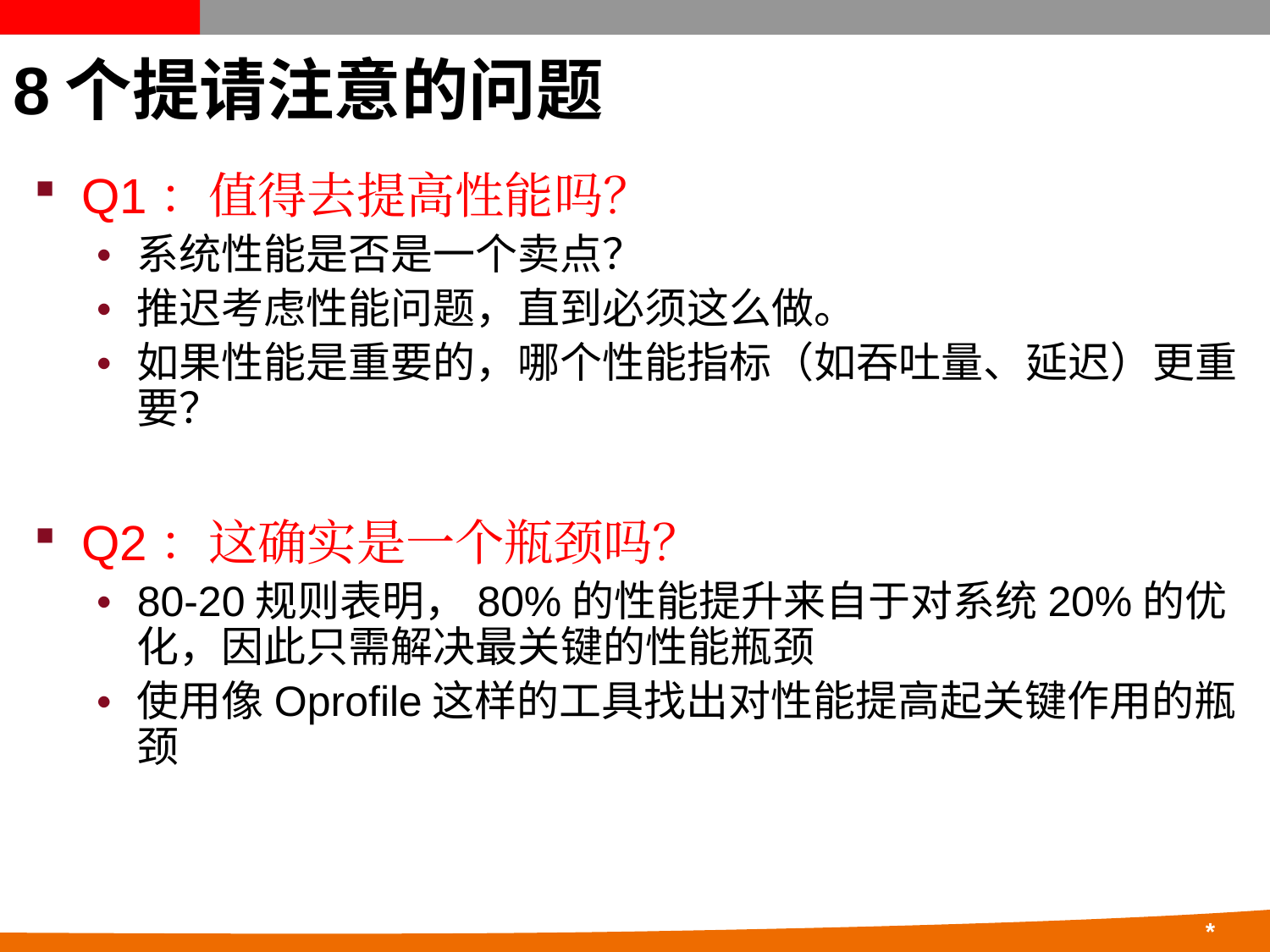

# 8个提请注意的问题
Q1：值得去提高性能吗？
系统性能是否是一个卖点？
推迟考虑性能问题，直到必须这么做。
如果性能是重要的，哪个性能指标（如吞吐量、延迟）更重要？

Q2：这确实是一个瓶颈吗？
80-20规则表明，80%的性能提升来自于对系统20%的优化，因此只需解决最关键的性能瓶颈
使用像Oprofile这样的工具找出对性能提高起关键作用的瓶颈